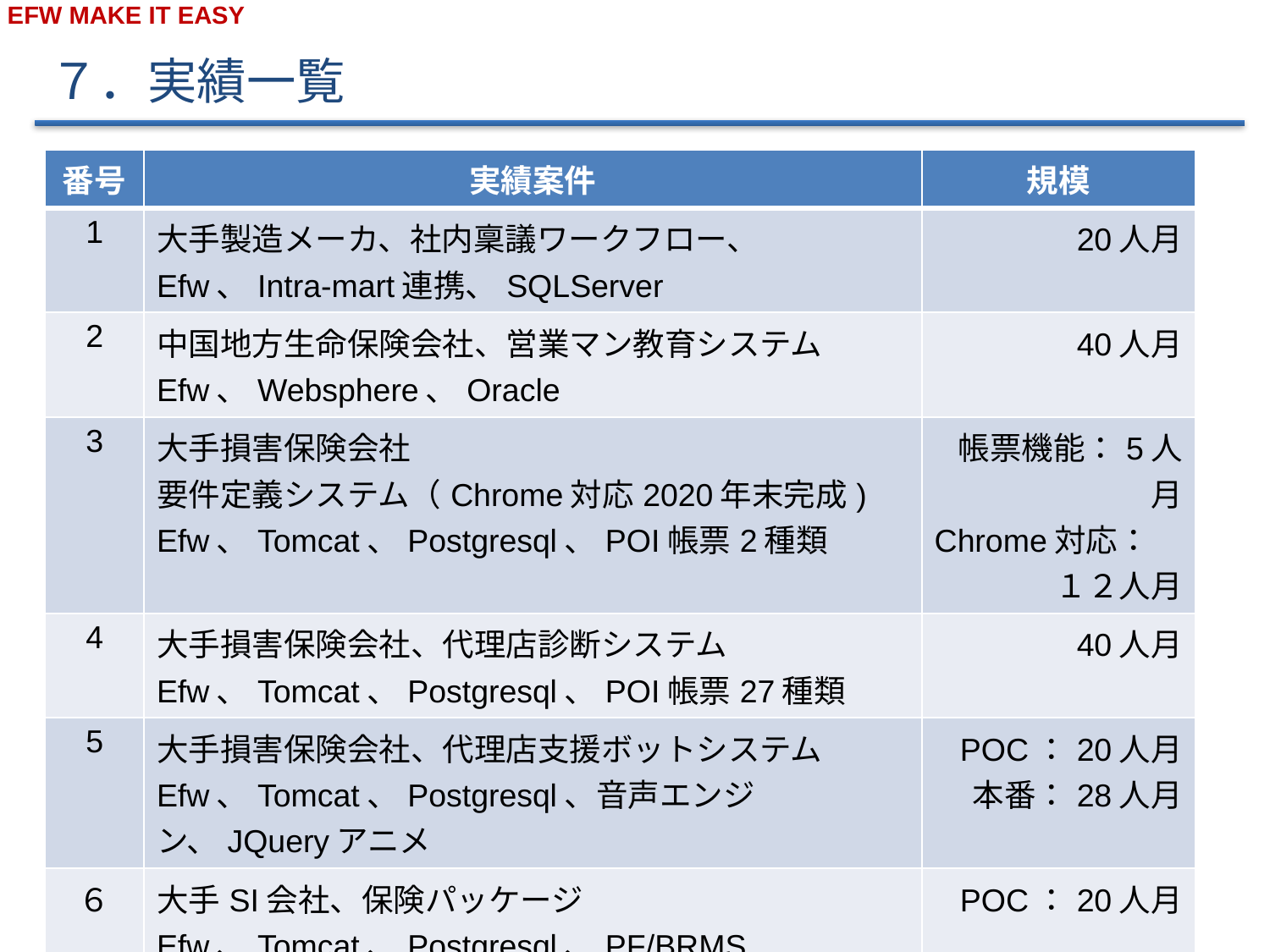

７．実績一覧
| 番号 | 実績案件 | 規模 |
| --- | --- | --- |
| 1 | 大手製造メーカ、社内稟議ワークフロー、 Efw、Intra-mart連携、SQLServer | 20人月 |
| 2 | 中国地方生命保険会社、営業マン教育システム Efw、Websphere、Oracle | 40人月 |
| 3 | 大手損害保険会社 要件定義システム（Chrome対応2020年末完成) Efw、Tomcat、Postgresql、POI帳票2種類 | 帳票機能：5人月 Chrome対応： １２人月 |
| 4 | 大手損害保険会社、代理店診断システム Efw、Tomcat、Postgresql、POI帳票27種類 | 40人月 |
| 5 | 大手損害保険会社、代理店支援ボットシステム Efw、Tomcat、Postgresql、音声エンジン、JQueryアニメ | POC：20人月 本番：28人月 |
| ６ | 大手SI会社、保険パッケージ Efw、Tomcat、Postgresql、PF/BRMS | POC：20人月 |
| ７ | 受託非製造業向け収支管理サービス Efw、Tomcat、Postgresql、AWS上で実装 | 60人月 |